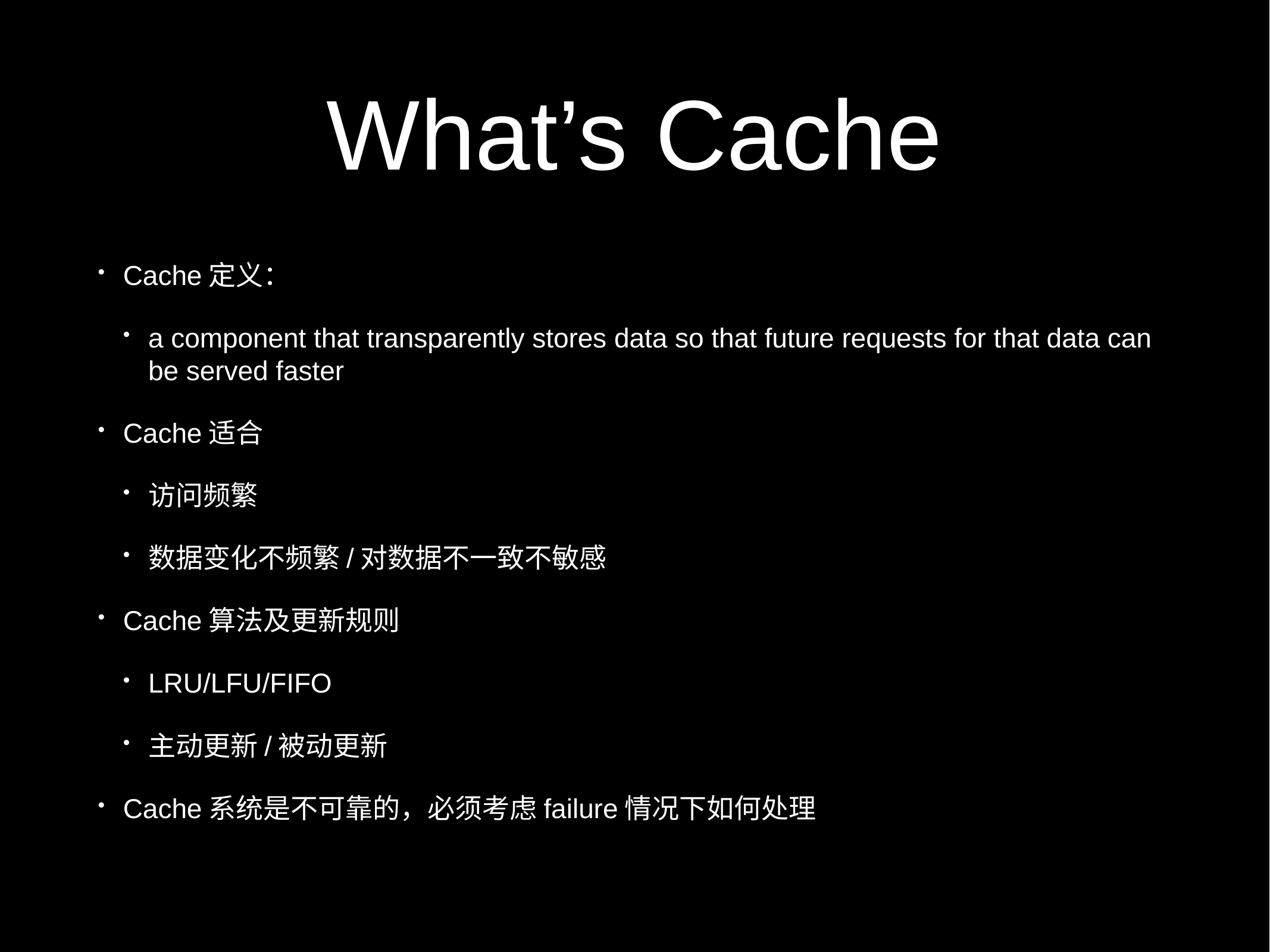

# What’s Cache
Cache定义：
a component that transparently stores data so that future requests for that data can be served faster
Cache适合
访问频繁
数据变化不频繁/对数据不一致不敏感
Cache算法及更新规则
LRU/LFU/FIFO
主动更新/被动更新
Cache系统是不可靠的，必须考虑failure情况下如何处理